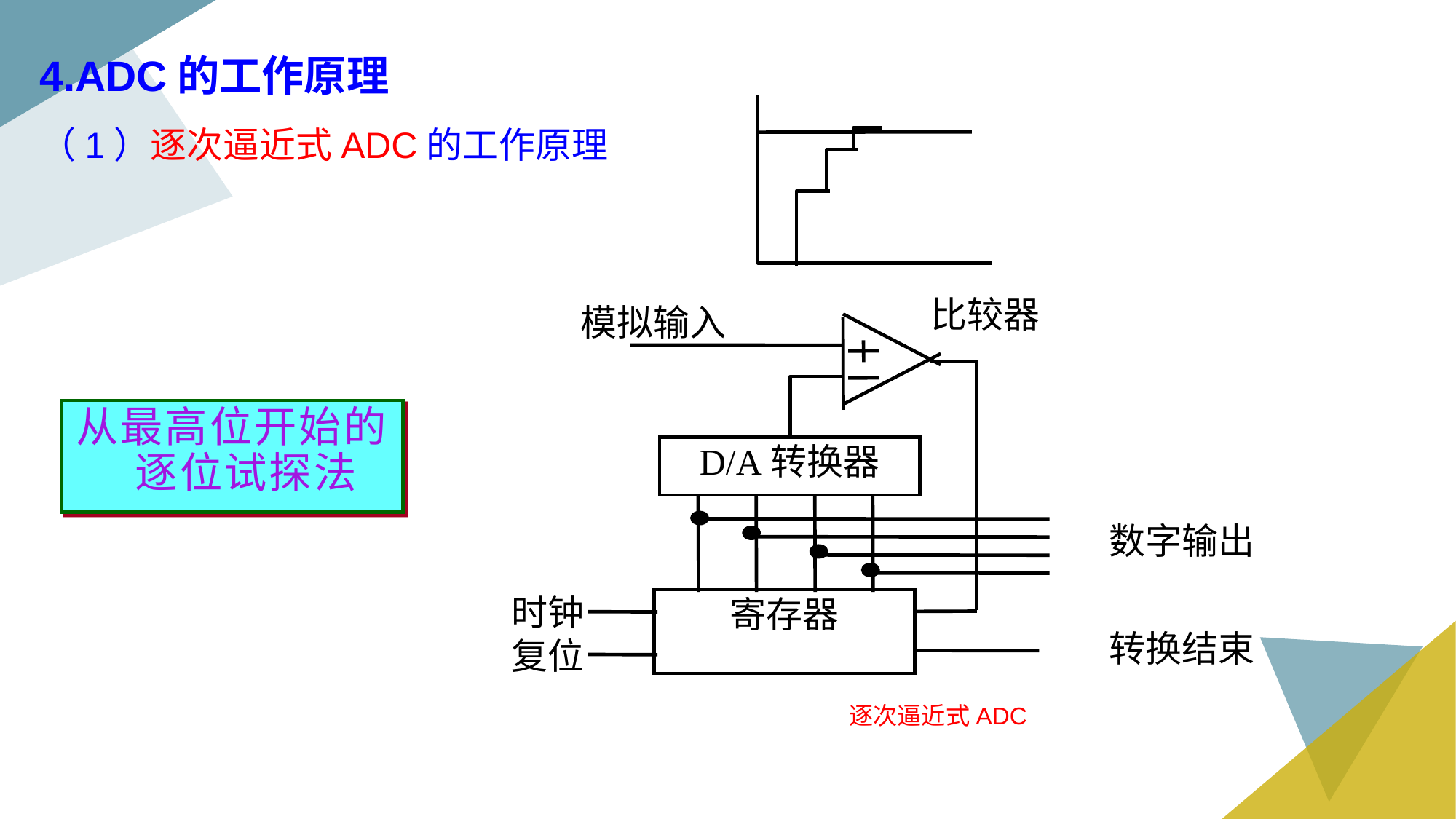

4.ADC的工作原理
（1）逐次逼近式ADC的工作原理

比较器
模拟输入

D/A转换器

数字输出

时钟
复位
寄存器

转换结束

从最高位开始的逐位试探法
逐次逼近式ADC